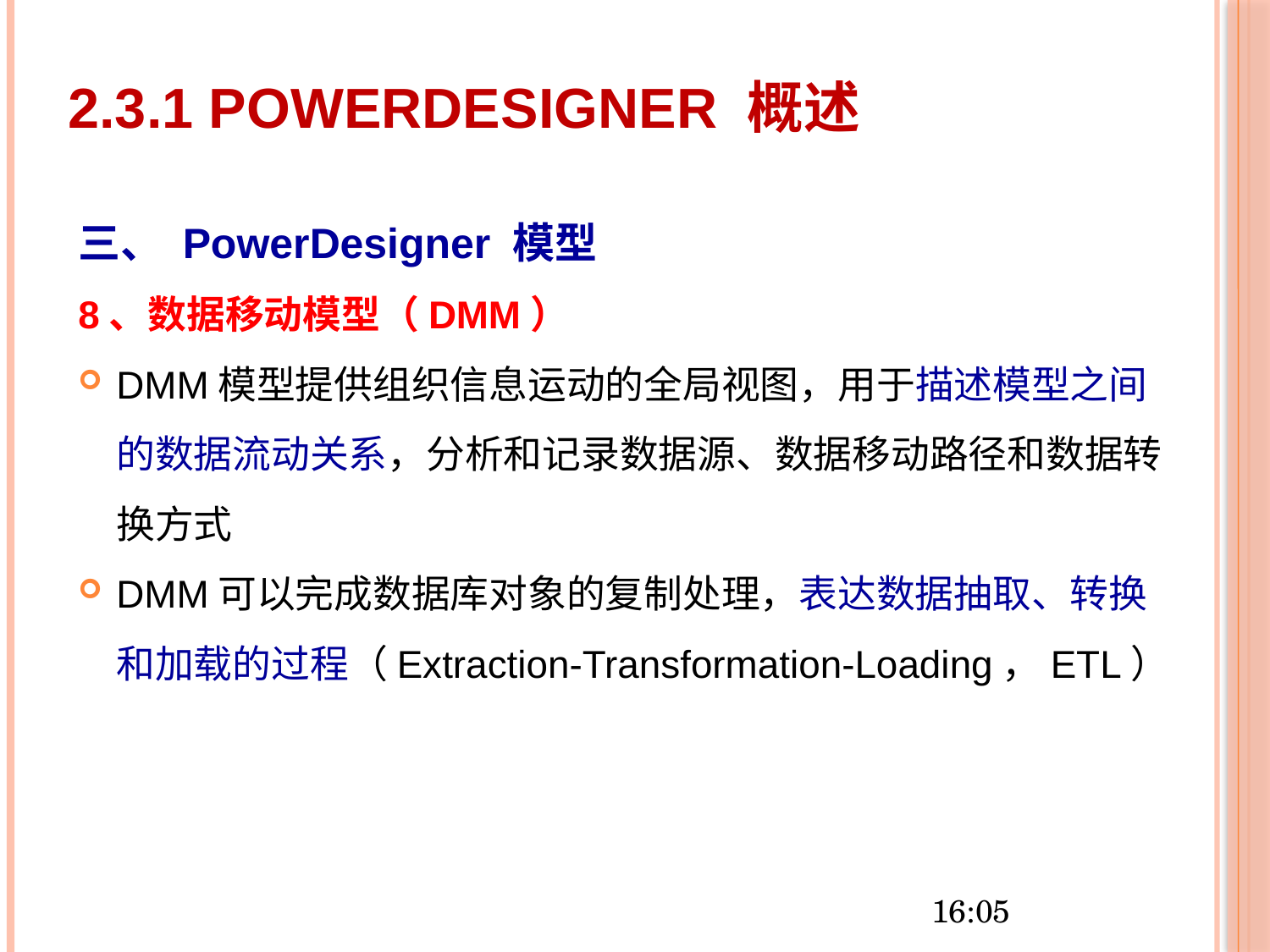

# 2.3.1 PowerDesigner 概述
三、 PowerDesigner 模型
8、数据移动模型（DMM）
DMM模型提供组织信息运动的全局视图，用于描述模型之间的数据流动关系，分析和记录数据源、数据移动路径和数据转换方式
DMM可以完成数据库对象的复制处理，表达数据抽取、转换和加载的过程（Extraction-Transformation-Loading，ETL）
16:05